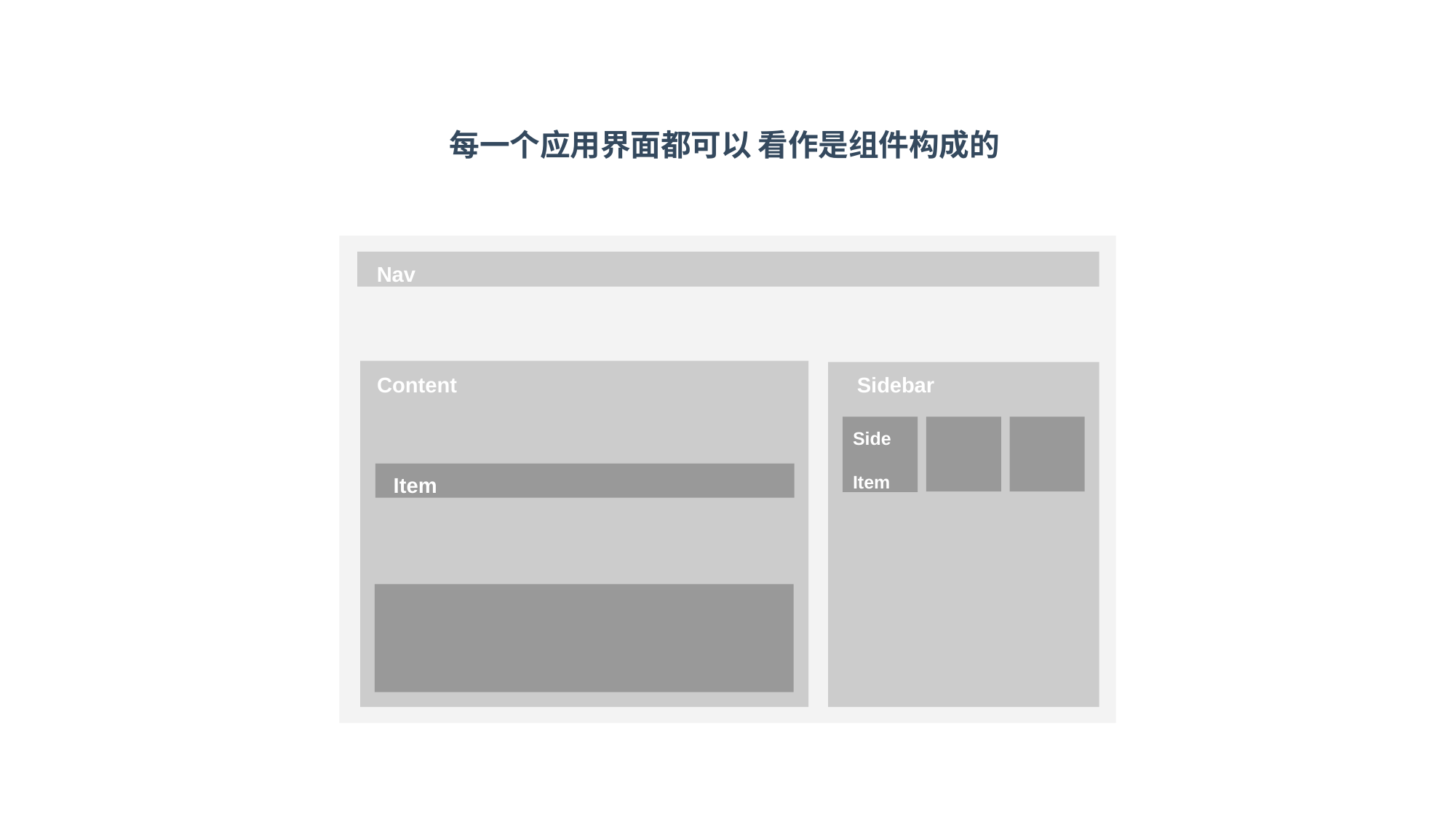

# 每一个应用界面都可以 看作是组件构成的

Nav

Content	    Sidebar
Side  Item

Item